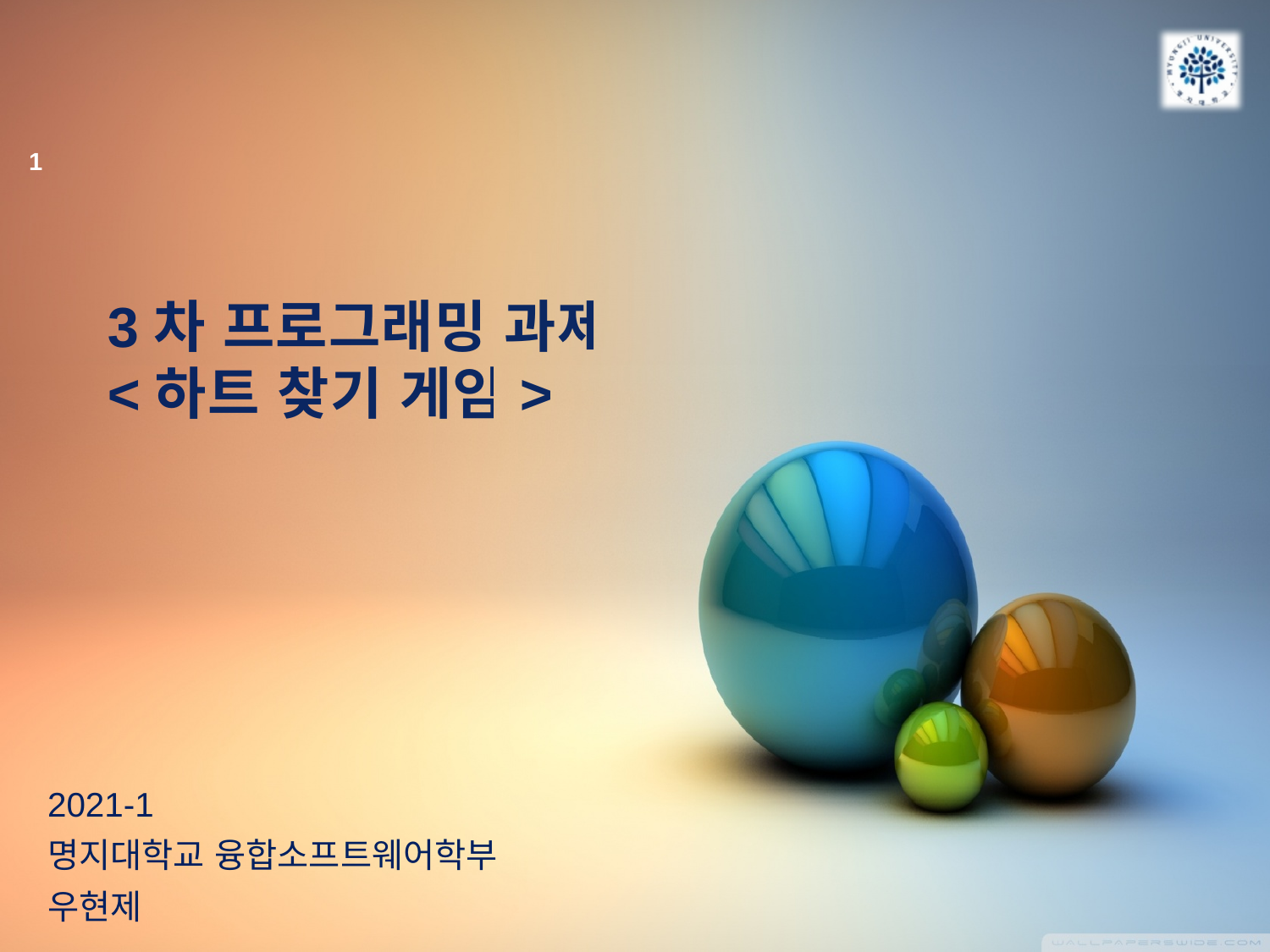

1
# 3차 프로그래밍 과제 <하트 찾기 게임>
2021-1
명지대학교 융합소프트웨어학부
우현제